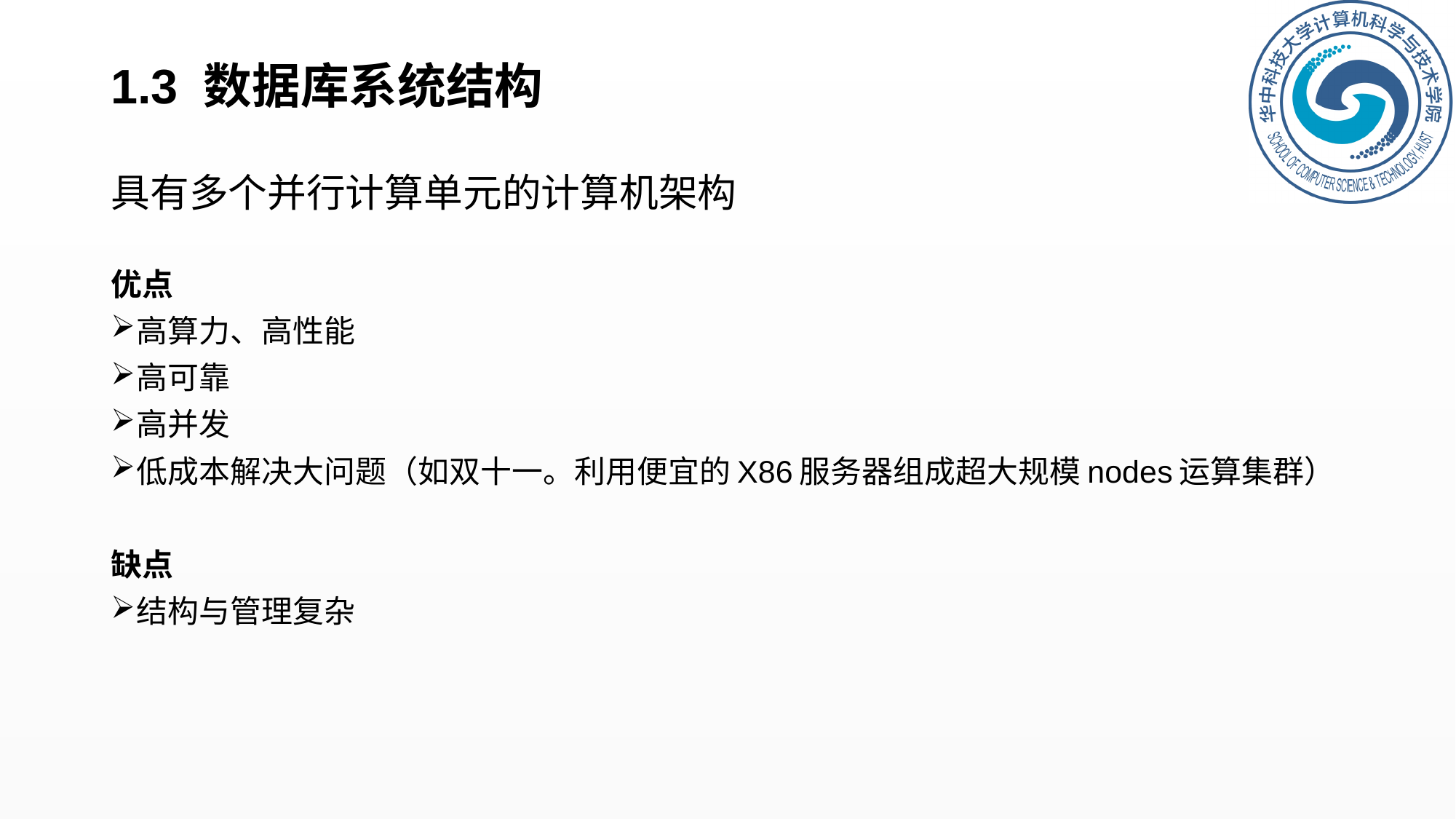

# 1.3 数据库系统结构
具有多个并行计算单元的计算机架构

优点
高算力、高性能
高可靠
高并发
低成本解决大问题（如双十一。利用便宜的X86服务器组成超大规模nodes运算集群）

缺点
结构与管理复杂